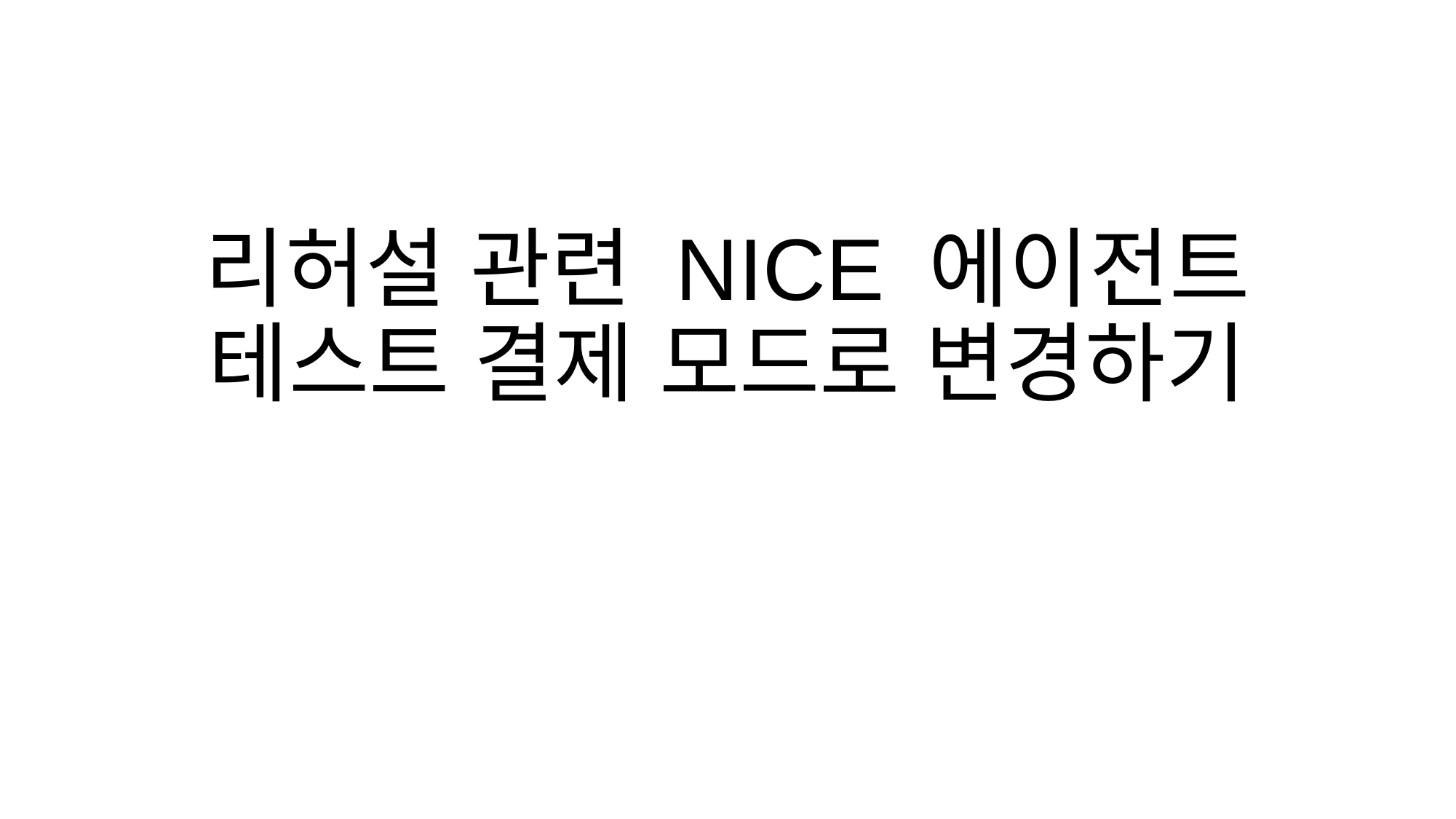

# 리허설 관련 NICE 에이전트 테스트 결제 모드로 변경하기